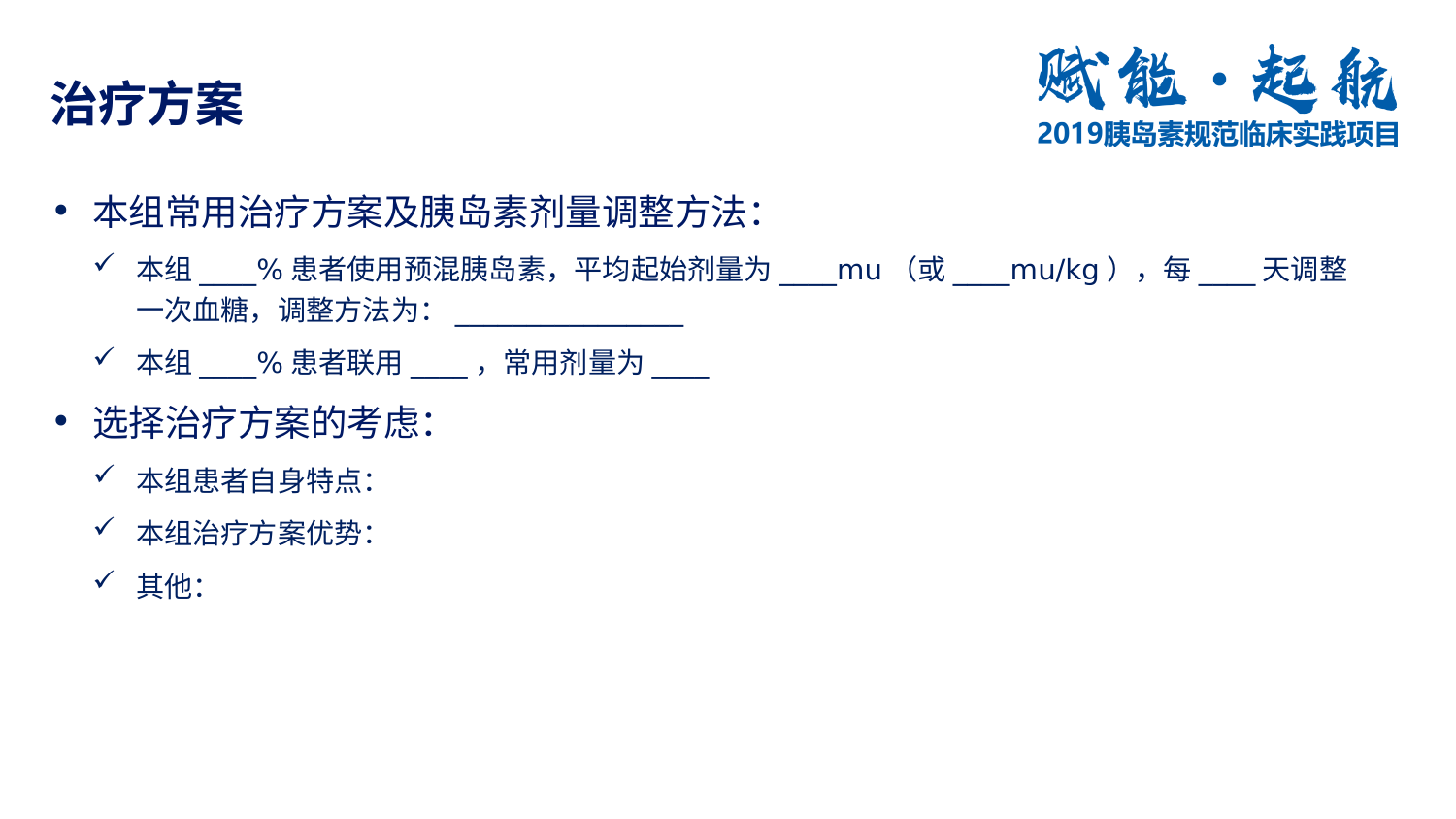

# 治疗方案
本组常用治疗方案及胰岛素剂量调整方法：
本组____%患者使用预混胰岛素，平均起始剂量为____mu（或____mu/kg），每____天调整一次血糖，调整方法为：________________
本组____%患者联用____，常用剂量为____
选择治疗方案的考虑：
本组患者自身特点：
本组治疗方案优势：
其他：